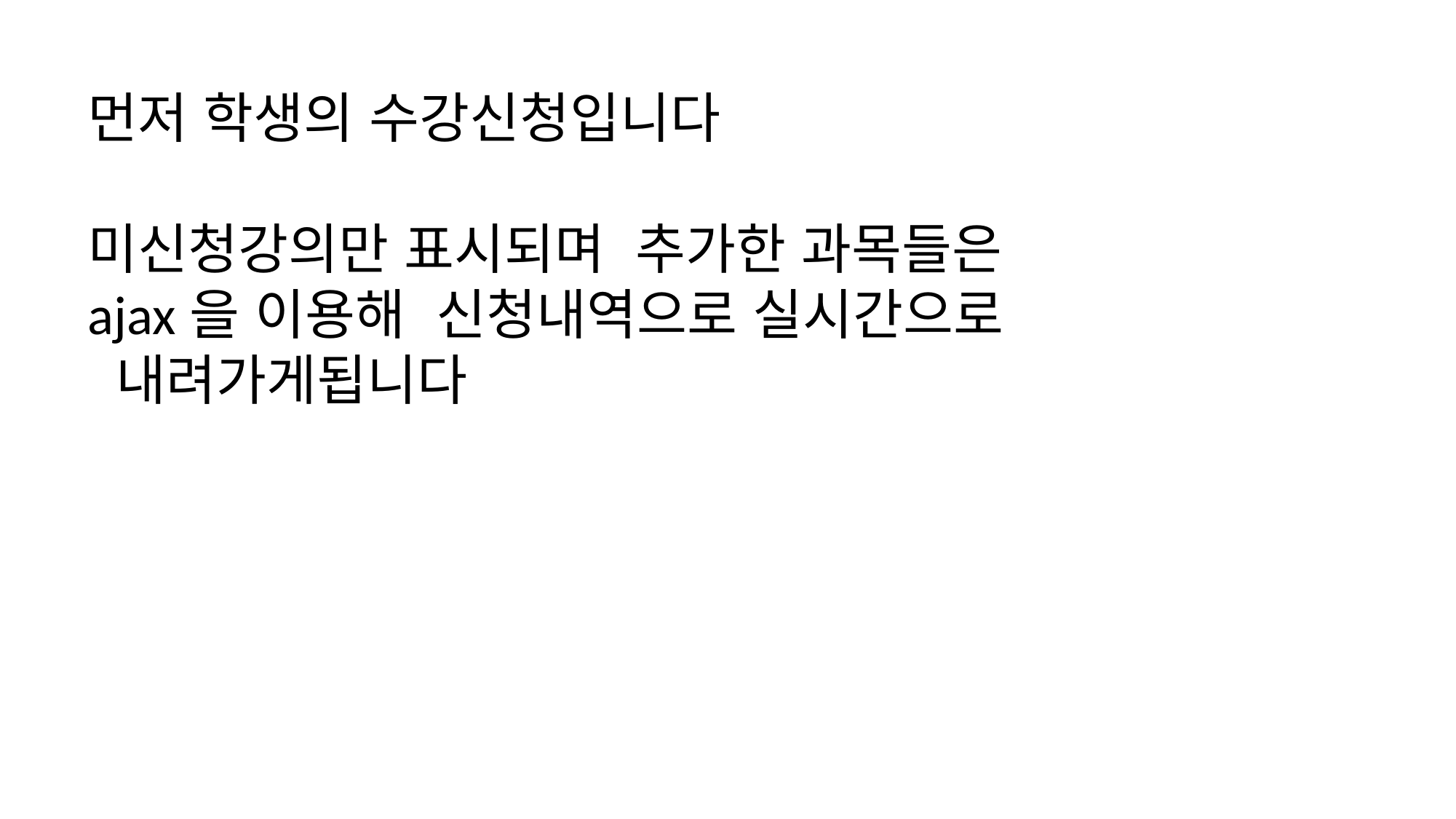

먼저 학생의 수강신청입니다

미신청강의만 표시되며  추가한 과목들은
ajax을 이용해  신청내역으로 실시간으로
 내려가게됩니다